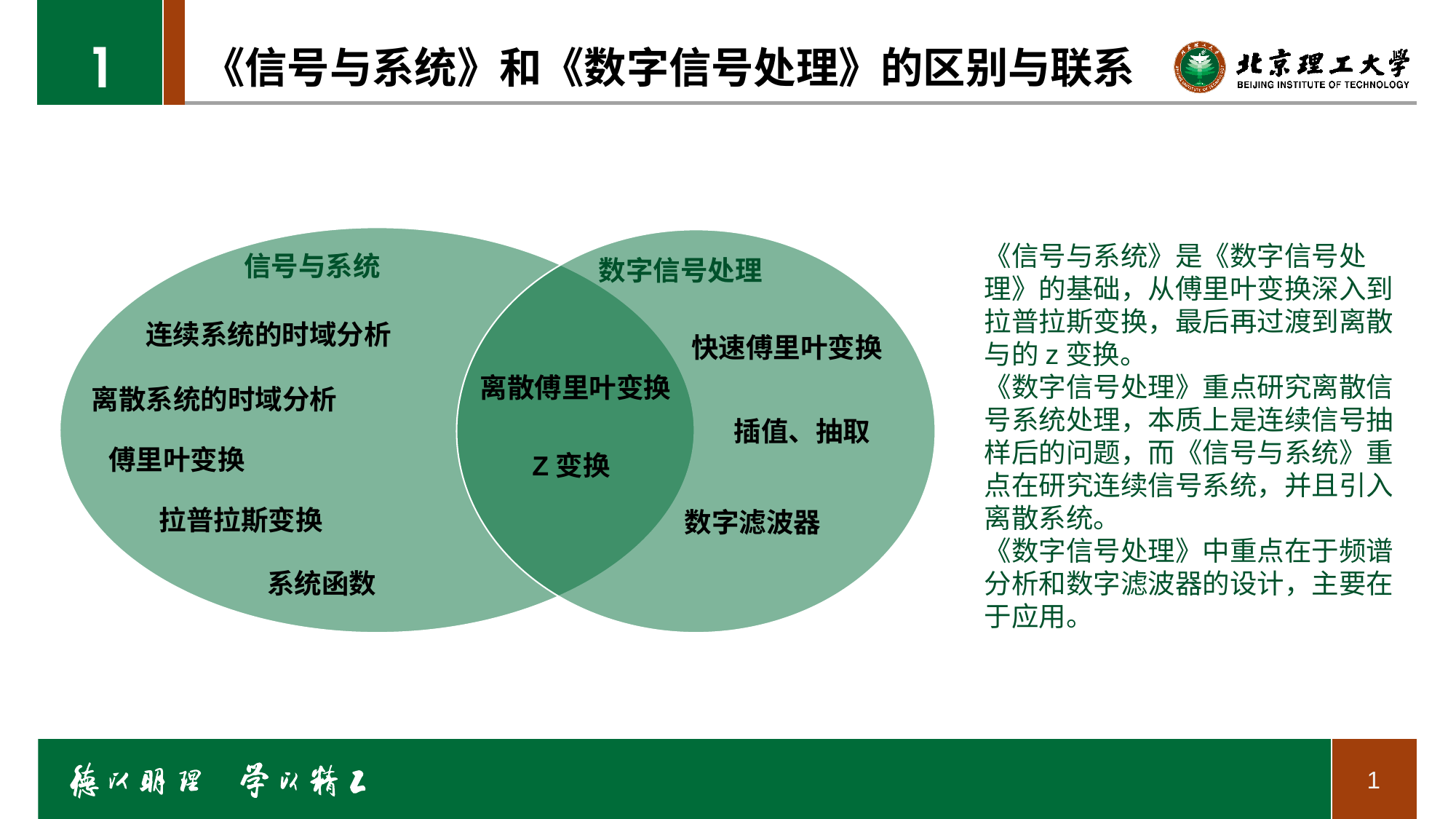

1
# 《信号与系统》和《数字信号处理》的区别与联系
区别

《信号与系统》是《数字信号处理》的基础，从傅里叶变换深入到拉普拉斯变换，最后再过渡到离散与的z变换。
《数字信号处理》重点研究离散信号系统处理，本质上是连续信号抽样后的问题，而《信号与系统》重点在研究连续信号系统，并且引入离散系统。
《数字信号处理》中重点在于频谱分析和数字滤波器的设计，主要在于应用。
信号与系统
数字信号处理
连续系统的时域分析
快速傅里叶变换
总结论点1
离散傅里叶变换
离散系统的时域分析
这里可以输入一段话充分解释这个论点。如果只有这一个小论点，把下面的删除掉
插值、抽取
傅里叶变换
Z变换
拉普拉斯变换
数字滤波器
总结论点1
这里可以输入一段话充分解释这个论点。如果只有这一个小论点，把下面的删除掉
系统函数